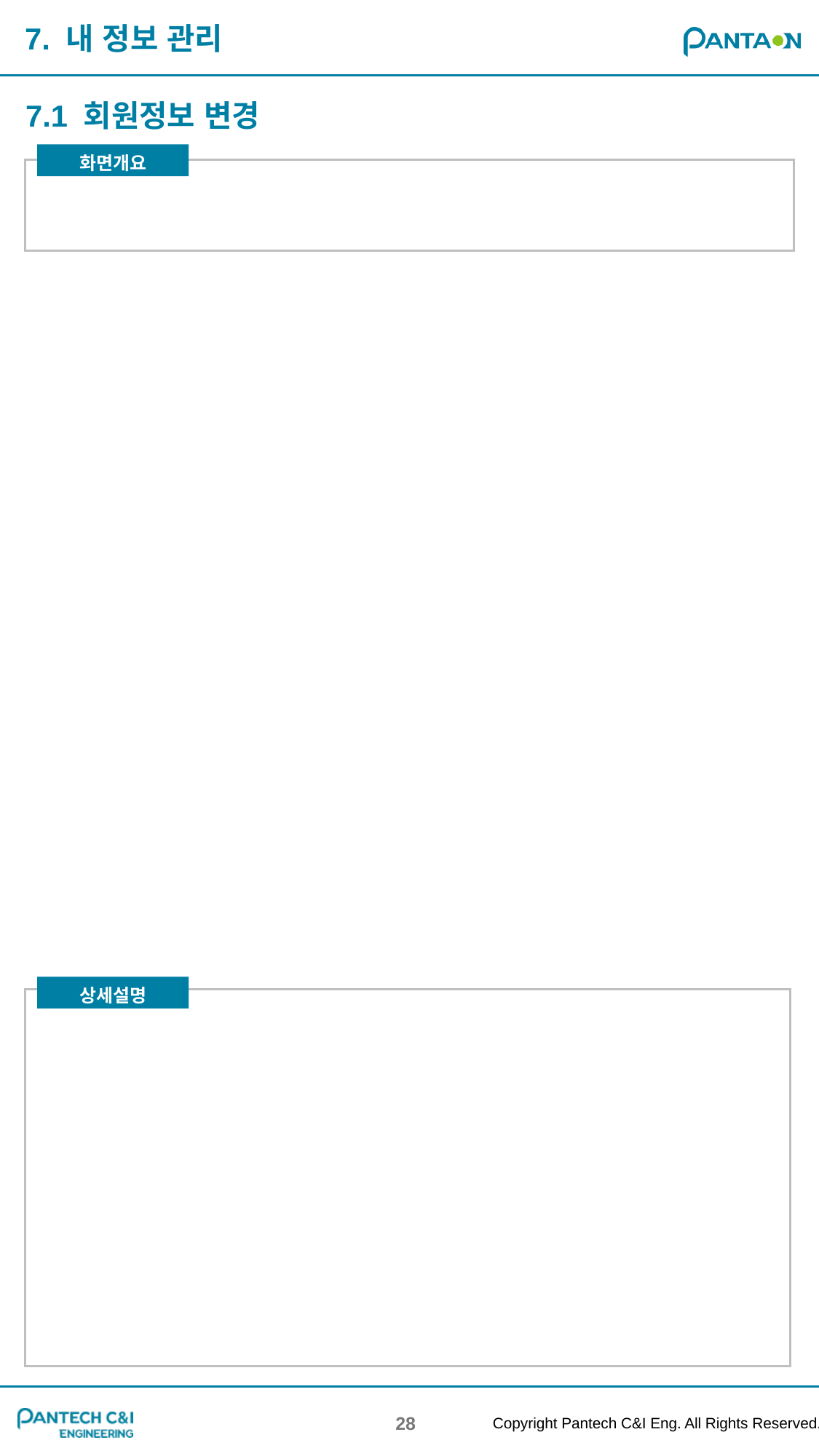

7. 내 정보 관리
7.1 회원정보 변경
28